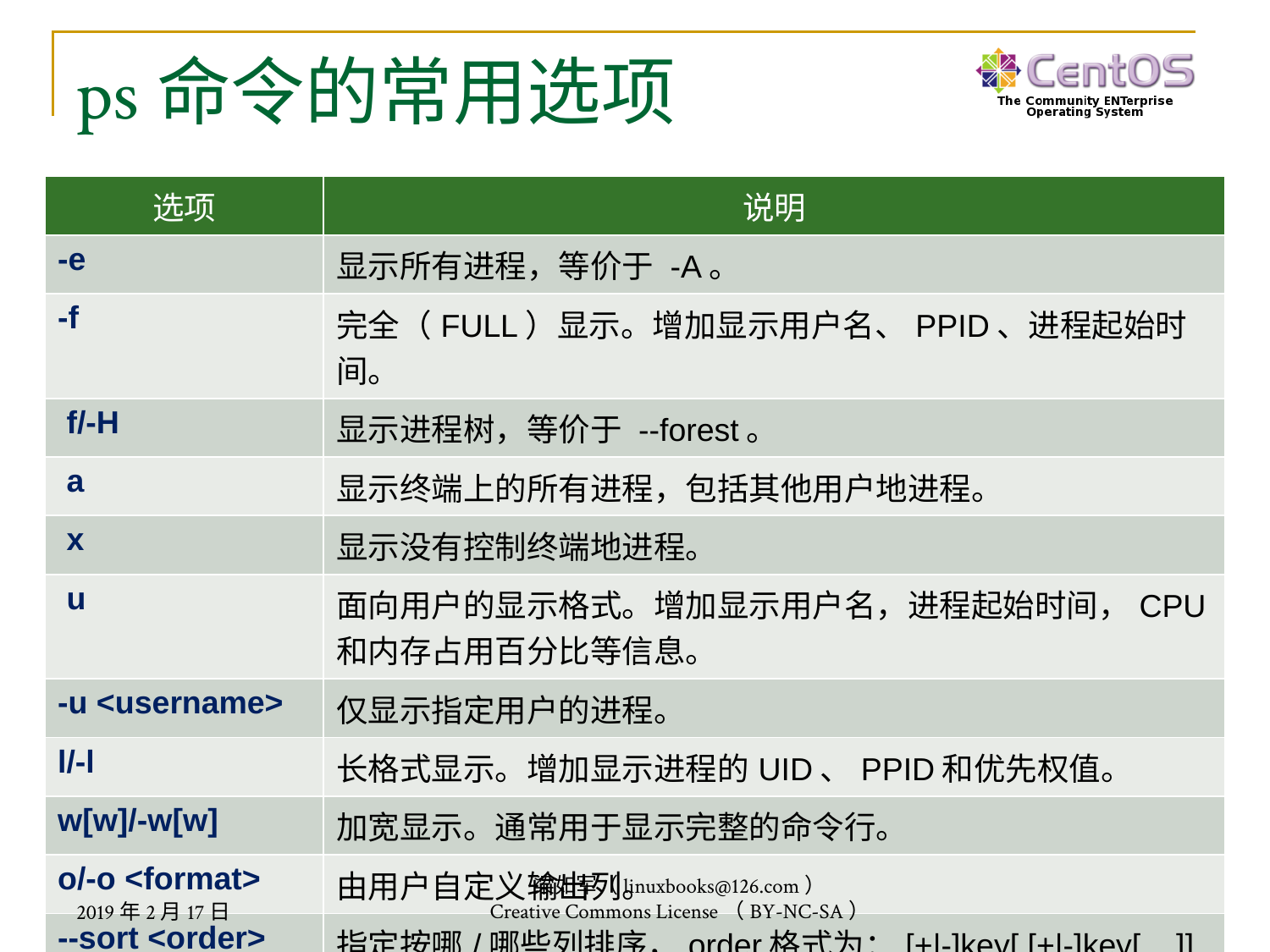

# ps命令的常用选项
| 选项 | 说明 |
| --- | --- |
| -e | 显示所有进程，等价于 -A。 |
| -f | 完全（FULL）显示。增加显示用户名、PPID、进程起始时间。 |
| f/-H | 显示进程树，等价于 --forest。 |
| a | 显示终端上的所有进程，包括其他用户地进程。 |
| x | 显示没有控制终端地进程。 |
| u | 面向用户的显示格式。增加显示用户名，进程起始时间，CPU 和内存占用百分比等信息。 |
| -u <username> | 仅显示指定用户的进程。 |
| l/-l | 长格式显示。增加显示进程的UID、PPID和优先权值。 |
| w[w]/-w[w] | 加宽显示。通常用于显示完整的命令行。 |
| o/-o <format> | 由用户自定义输出列。 |
| --sort <order> | 指定按哪/哪些列排序，order格式为：[+|-]key[,[+|-]key[,...]] |
梁如军（linuxbooks@126.com）
Creative Commons License（BY-NC-SA）
2019年2月17日
99